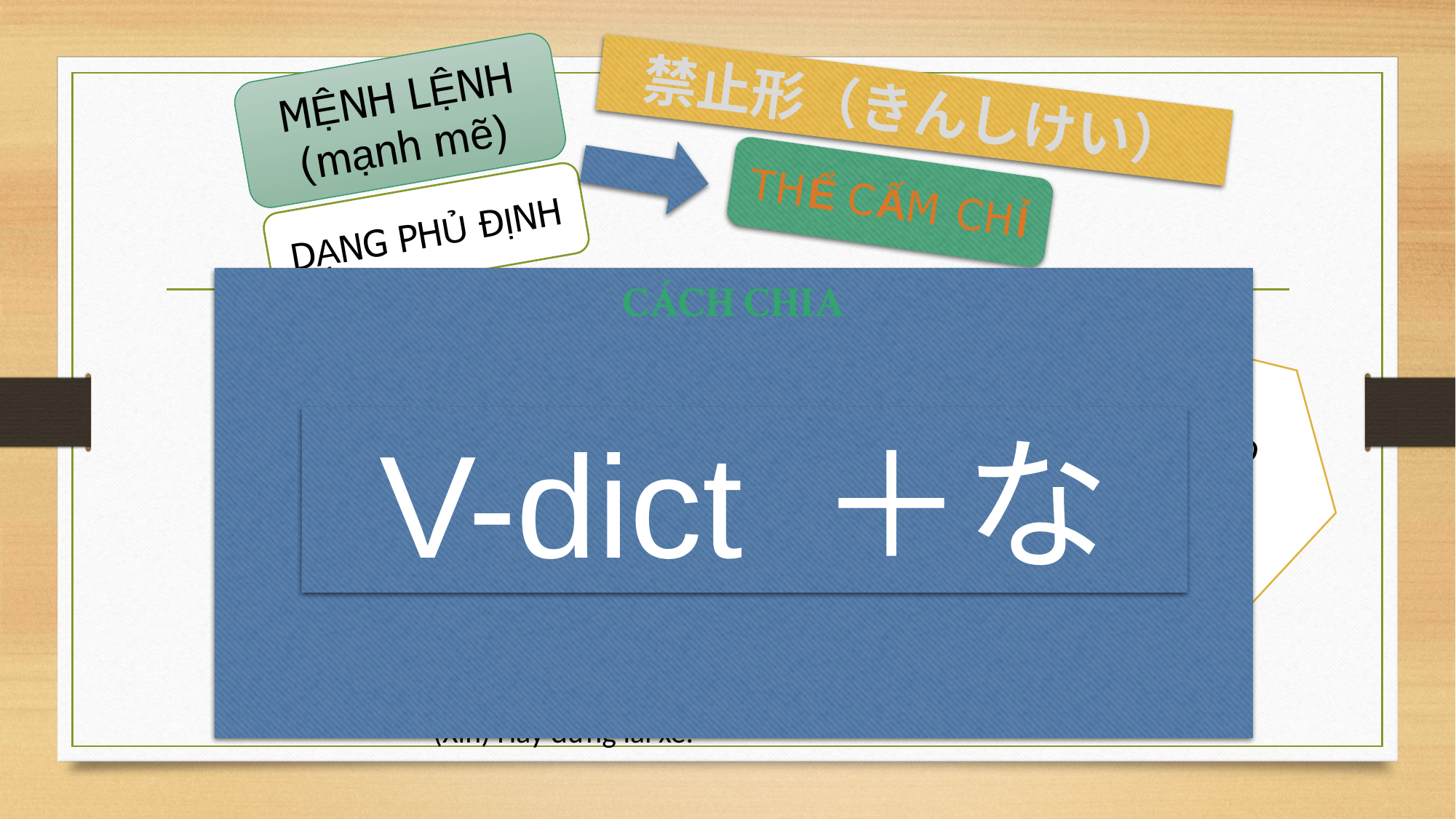

MỆNH LỆNH (mạnh mẽ)
禁止形（きんしけい）

THỂ CẤM CHỈ
DẠNG PHỦ ĐỊNH
CÁCH CHIA

V-dict ＋な

タバコを　すうな！
タバコを　吸わないで　ください。

Yêu cầu,
ra lệnh cho ai đó không
làm gì một cách lịch sự
(Xin) Hãy đừng hút thuốc.

ここへ　来るな！
ここへ　来ないで　ください。

(Xin) Hãy đừng đến.

とめないで　ください。
止めるな！

(Xin) Hãy đừng dừng lại.

うんてんしないで　ください。

うんてんするな！
(Xin) Hãy đừng lái xe.